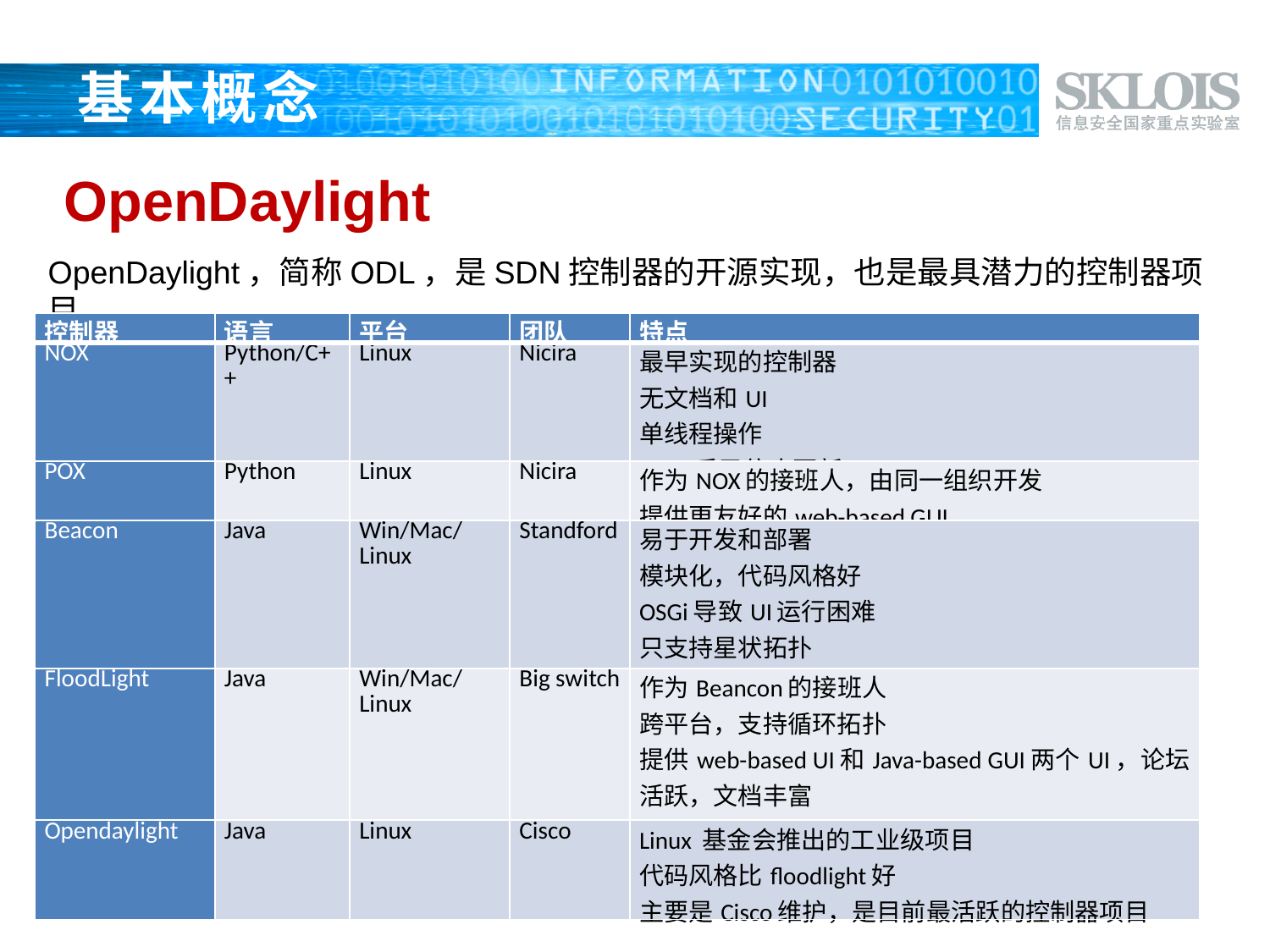

# 基本概念
OpenDaylight
OpenDaylight，简称ODL，是SDN控制器的开源实现，也是最具潜力的控制器项目
| 控制器 | 语言 | 平台 | 团队 | 特点 |
| --- | --- | --- | --- | --- |
| NOX | Python/C++ | Linux | Nicira | 最早实现的控制器 无文档和UI 单线程操作 2010后已停止更新 |
| POX | Python | Linux | Nicira | 作为NOX的接班人，由同一组织开发 提供更友好的web-based GUI |
| Beacon | Java | Win/Mac/Linux | Standford | 易于开发和部署 模块化，代码风格好 OSGi导致UI运行困难 只支持星状拓扑 已停止更新 |
| FloodLight | Java | Win/Mac/Linux | Big switch | 作为Beancon的接班人 跨平台，支持循环拓扑 提供web-based UI和Java-based GUI两个UI，论坛活跃，文档丰富 目前最成熟的OpenFlow Controller |
| Opendaylight | Java | Linux | Cisco | Linux 基金会推出的工业级项目 代码风格比floodlight好 主要是Cisco维护，是目前最活跃的控制器项目 |